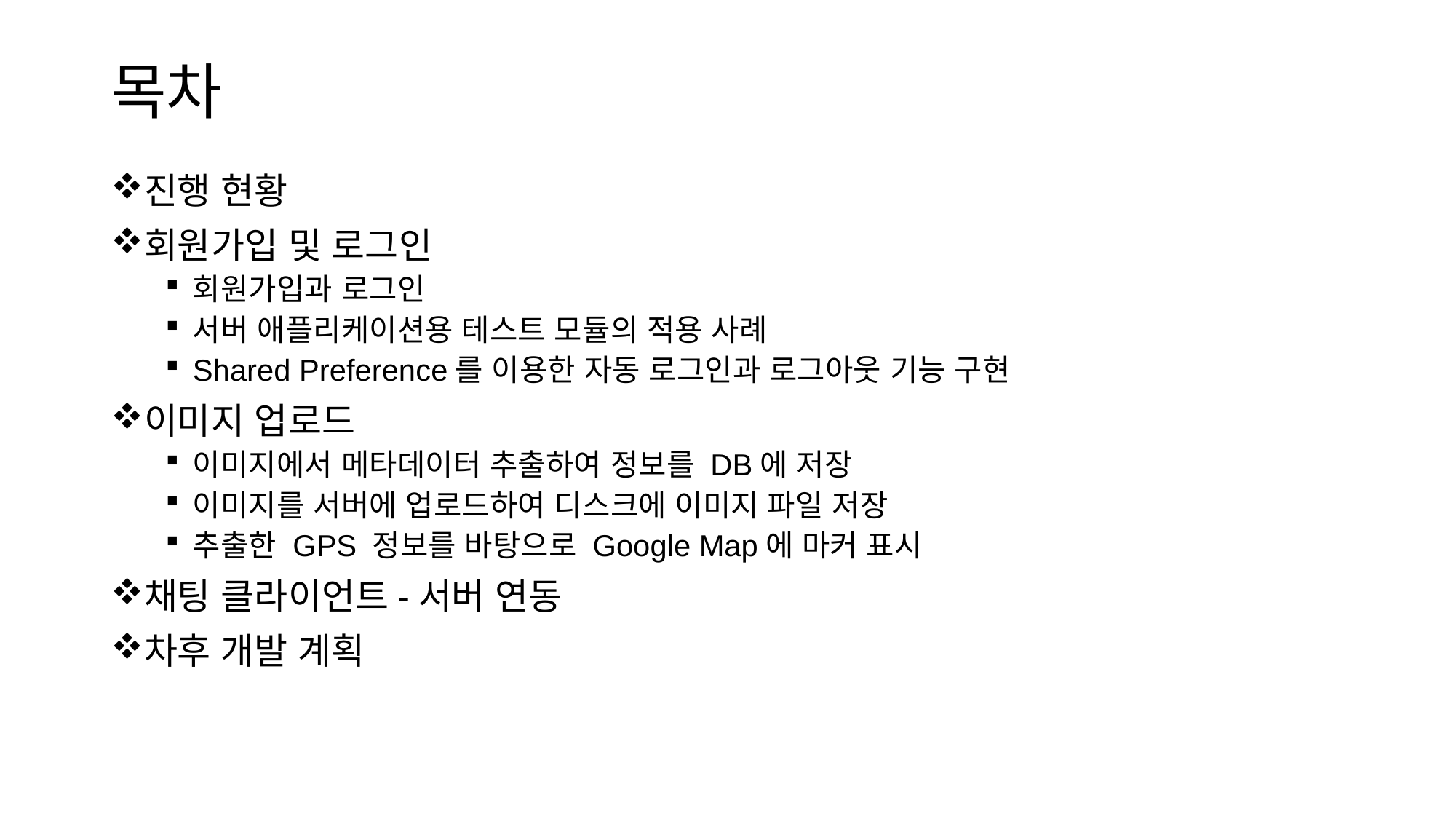

# 목차
진행 현황
회원가입 및 로그인
회원가입과 로그인
서버 애플리케이션용 테스트 모듈의 적용 사례
Shared Preference를 이용한 자동 로그인과 로그아웃 기능 구현
이미지 업로드
이미지에서 메타데이터 추출하여 정보를 DB에 저장
이미지를 서버에 업로드하여 디스크에 이미지 파일 저장
추출한 GPS 정보를 바탕으로 Google Map에 마커 표시
채팅 클라이언트-서버 연동
차후 개발 계획